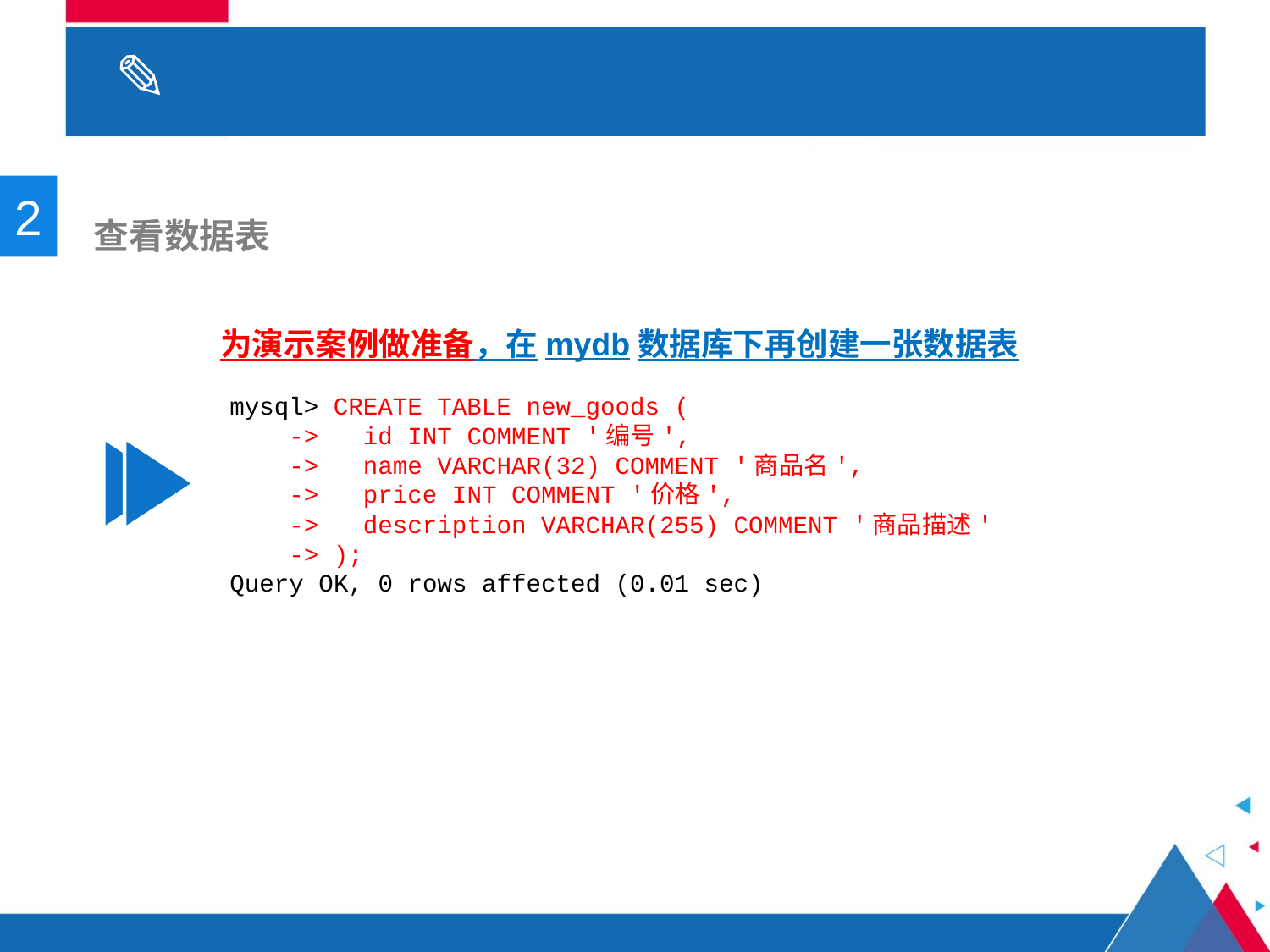

# 2.2 数据表操作

2
  查看数据表
为演示案例做准备，在mydb数据库下再创建一张数据表
mysql> CREATE TABLE new_goods (
    ->   id INT COMMENT '编号',
    ->   name VARCHAR(32) COMMENT '商品名',
    ->   price INT COMMENT '价格',
    ->   description VARCHAR(255) COMMENT '商品描述'
    -> );
Query OK, 0 rows affected (0.01 sec)